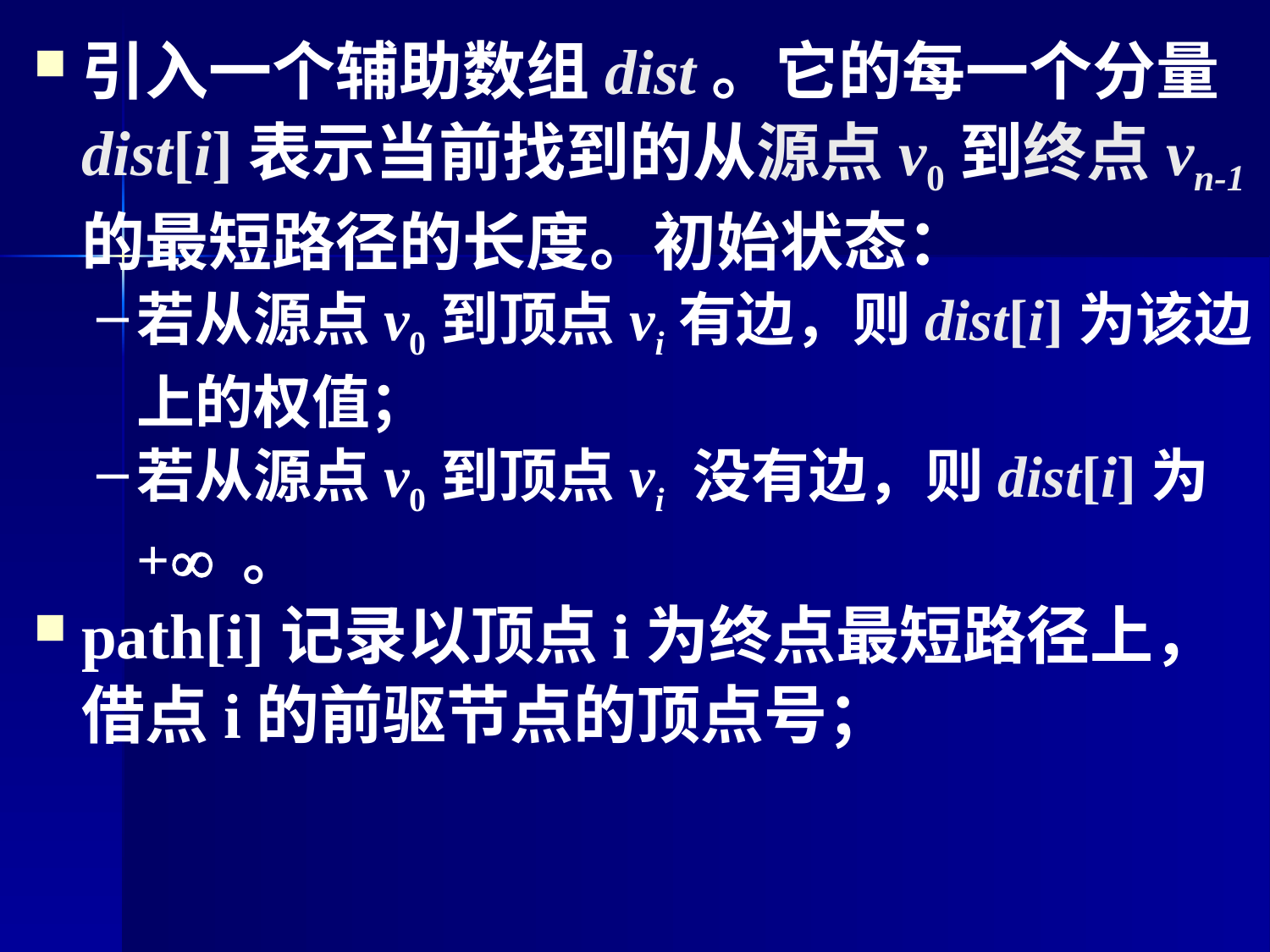

引入一个辅助数组dist。它的每一个分量dist[i]表示当前找到的从源点v0到终点vn-1 的最短路径的长度。初始状态：
若从源点v0到顶点vi有边，则dist[i]为该边上的权值；
若从源点v0到顶点vi 没有边，则dist[i]为+∞ 。
path[i]记录以顶点i为终点最短路径上，借点i的前驱节点的顶点号；